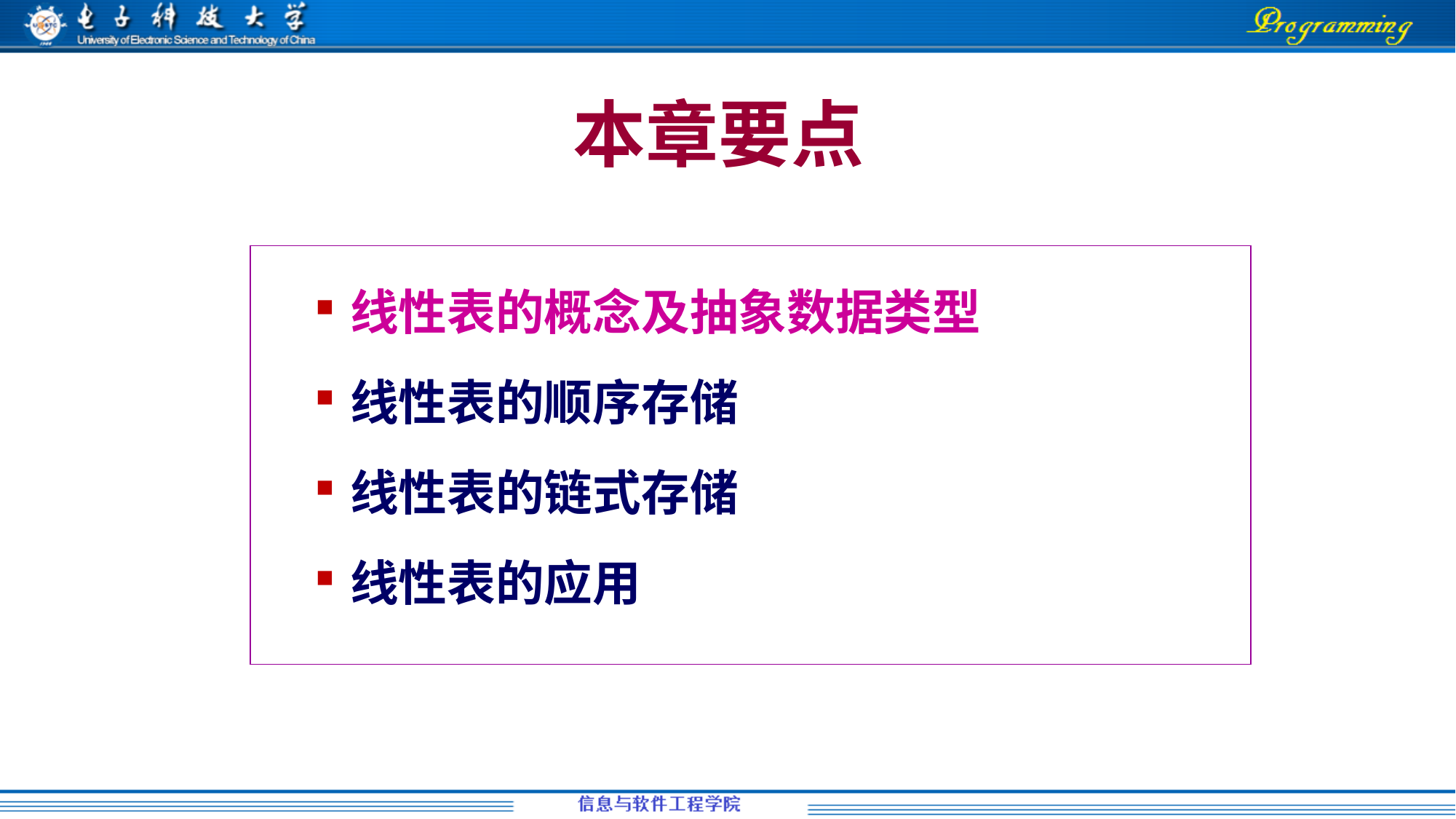

本章要点
线性表的概念及抽象数据类型
线性表的顺序存储
线性表的链式存储
线性表的应用